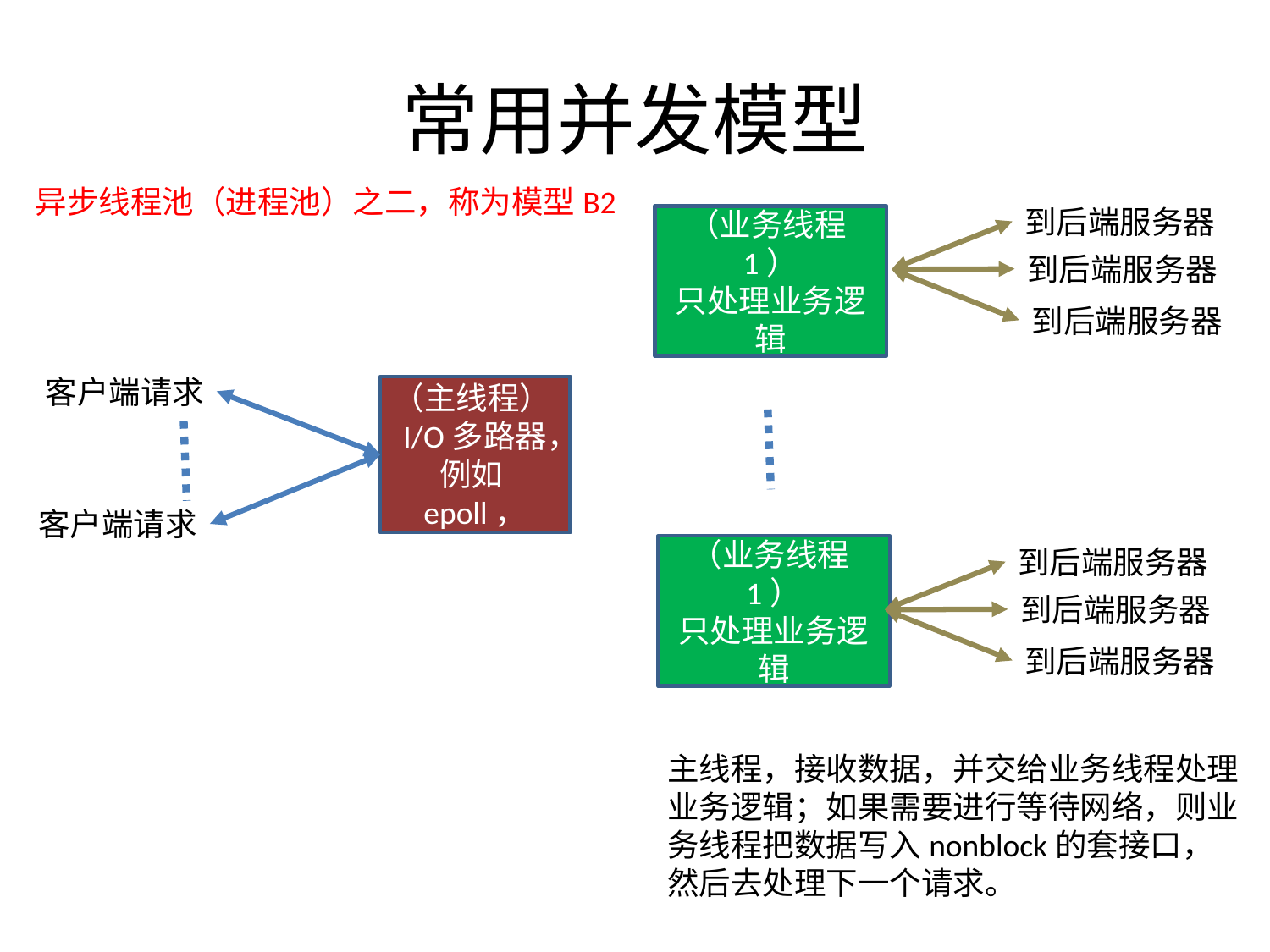

# 常用并发模型
异步线程池（进程池）之二，称为模型B2
到后端服务器
（业务线程1）
只处理业务逻辑
到后端服务器
到后端服务器
客户端请求
（主线程）I/O多路器，例如epoll，
客户端请求
（业务线程1）
只处理业务逻辑
到后端服务器
到后端服务器
到后端服务器
主线程，接收数据，并交给业务线程处理业务逻辑；如果需要进行等待网络，则业务线程把数据写入nonblock的套接口，然后去处理下一个请求。